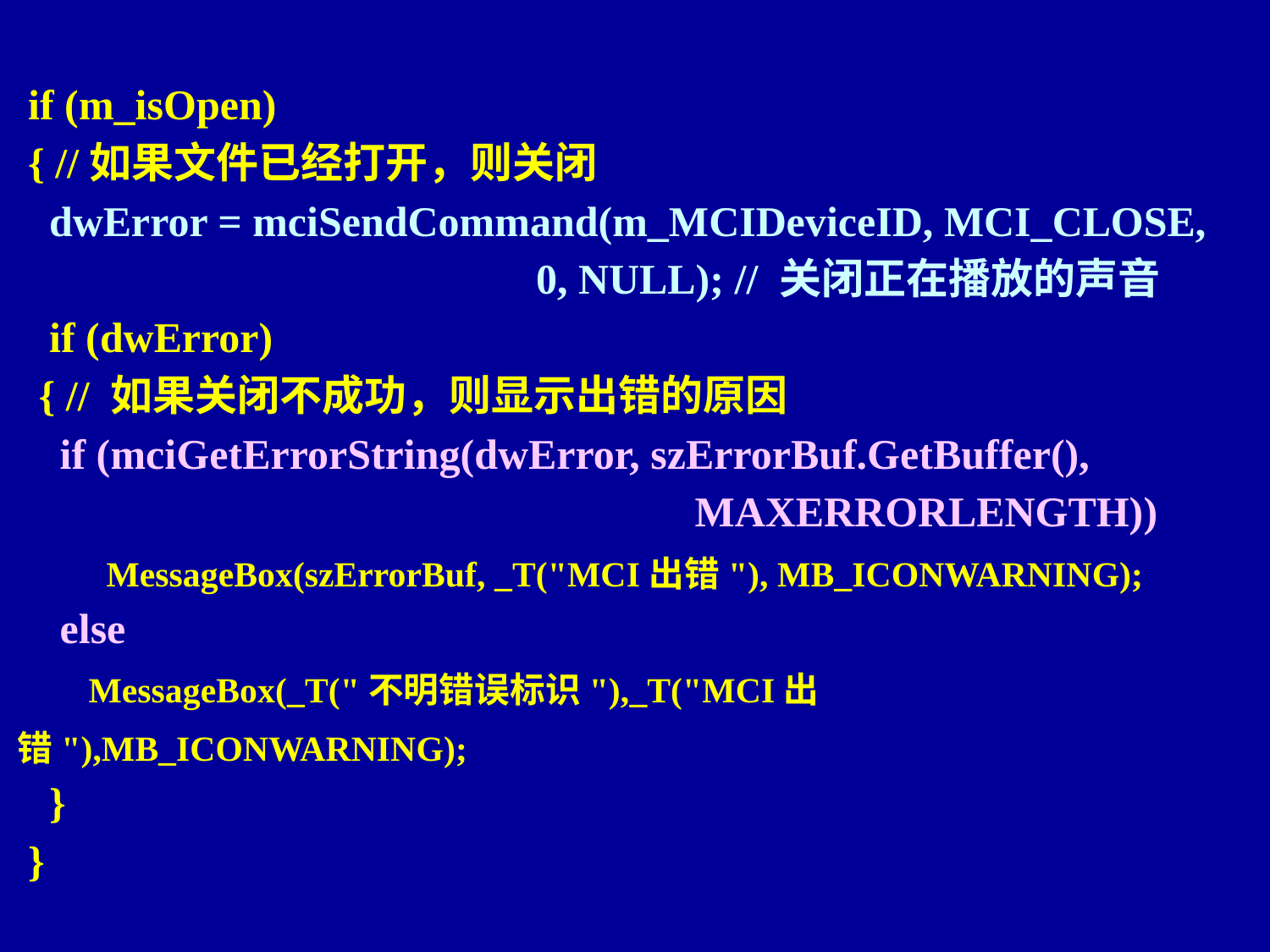

if (m_isOpen)
 { //如果文件已经打开，则关闭
   dwError = mciSendCommand(m_MCIDeviceID, MCI_CLOSE,
				 0, NULL); // 关闭正在播放的声音
   if (dwError)
  { // 如果关闭不成功，则显示出错的原因
    if (mciGetErrorString(dwError, szErrorBuf.GetBuffer(),
                                                                MAXERRORLENGTH))
          MessageBox(szErrorBuf, _T("MCI出错"), MB_ICONWARNING);
    else
        MessageBox(_T("不明错误标识"),_T("MCI出错"),MB_ICONWARNING);
   }
 }